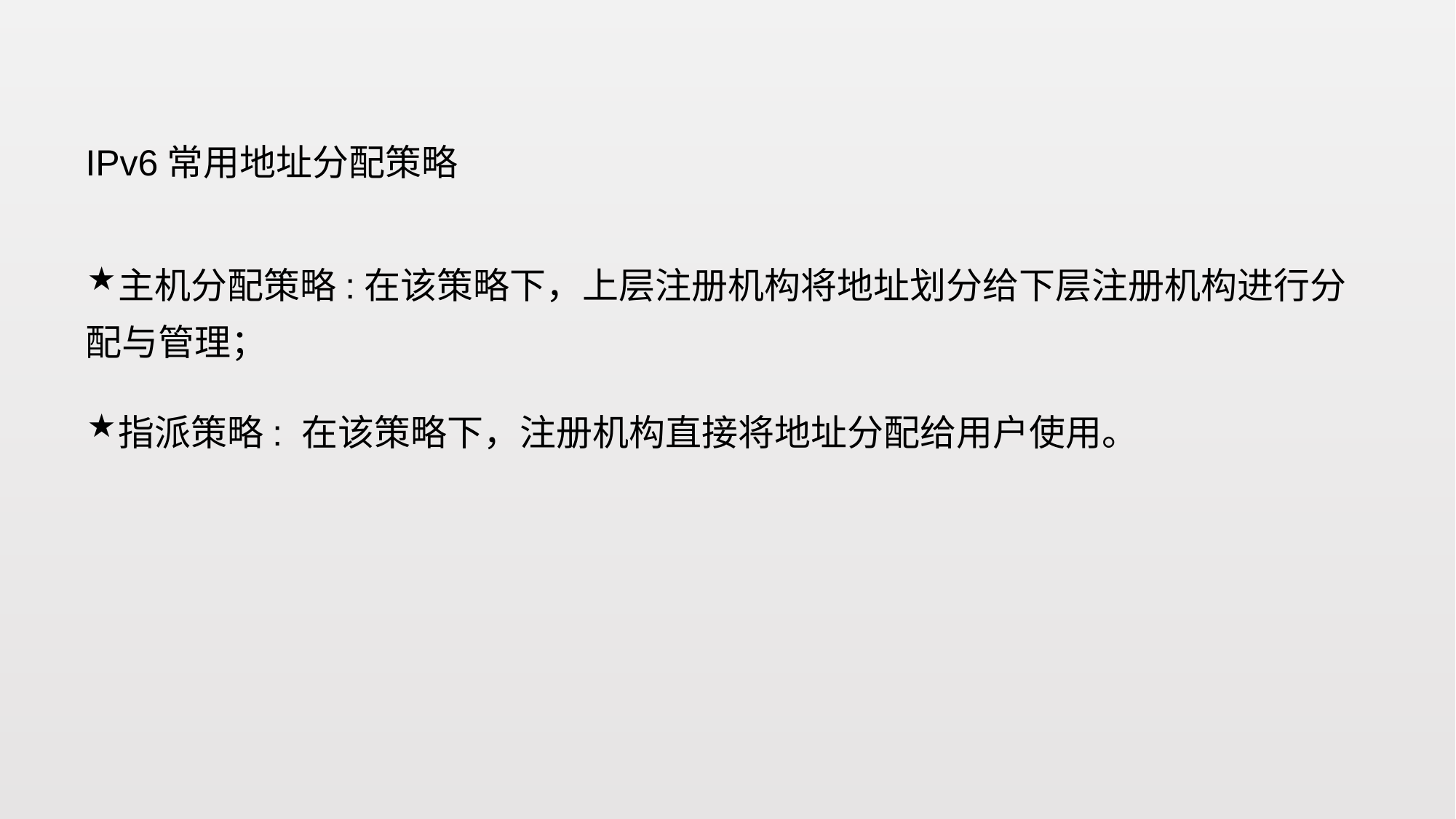

IPv6常用地址分配策略
# 主机分配策略:在该策略下，上层注册机构将地址划分给下层注册机构进行分配与管理；
指派策略: 在该策略下，注册机构直接将地址分配给用户使用。